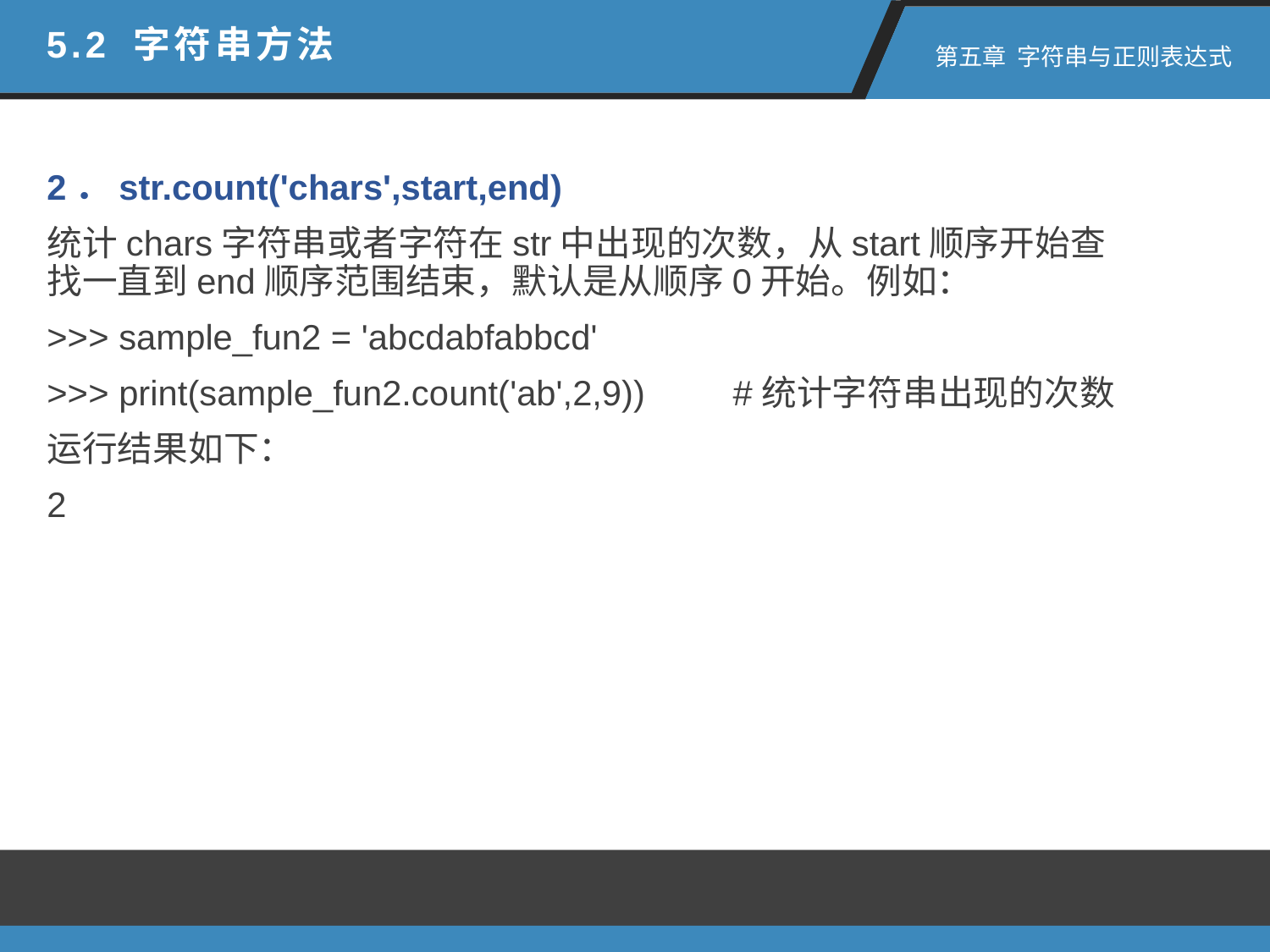

5.2 字符串方法
  第五章  字符串与正则表达式
2．str.count('chars',start,end)
统计chars字符串或者字符在str中出现的次数，从start顺序开始查找一直到end顺序范围结束，默认是从顺序0开始。例如：
>>> sample_fun2 = 'abcdabfabbcd'
>>> print(sample_fun2.count('ab',2,9))         #统计字符串出现的次数
运行结果如下：
2